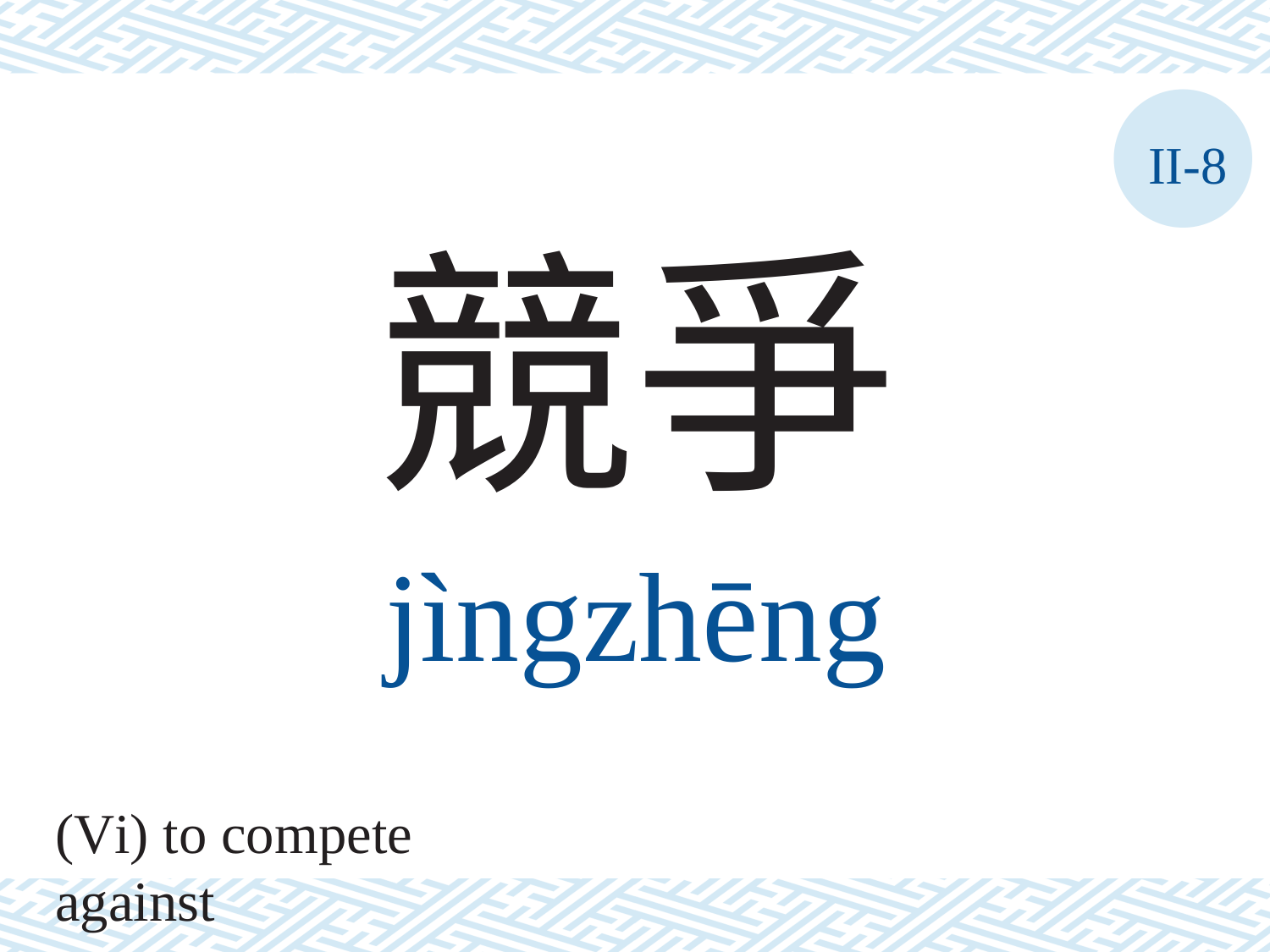

II-8
競爭
jìngzhēng
(Vi) to compete against